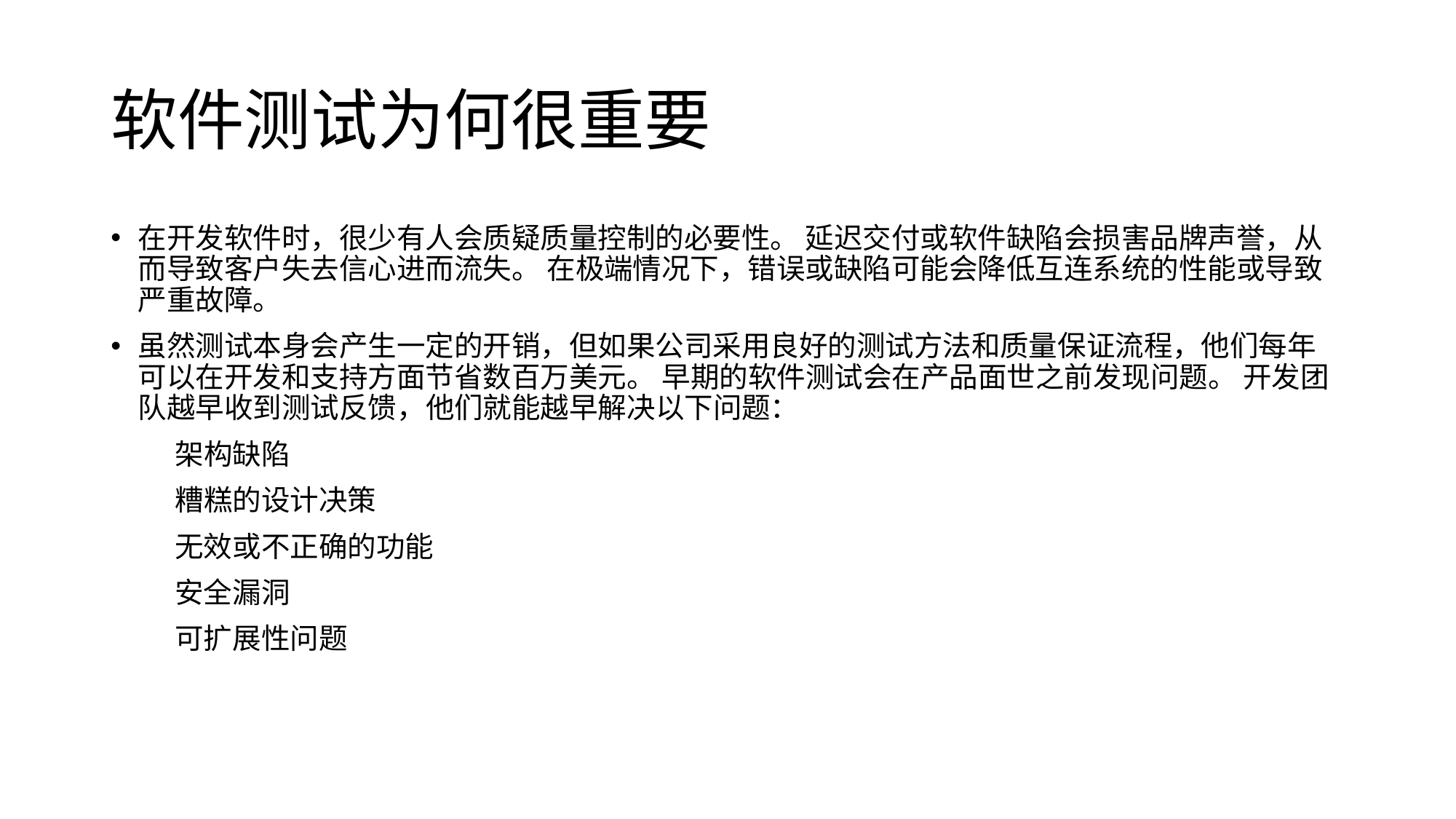

# 软件测试为何很重要
在开发软件时，很少有人会质疑质量控制的必要性。 延迟交付或软件缺陷会损害品牌声誉，从而导致客户失去信心进而流失。 在极端情况下，错误或缺陷可能会降低互连系统的性能或导致严重故障。
虽然测试本身会产生一定的开销，但如果公司采用良好的测试方法和质量保证流程，他们每年可以在开发和支持方面节省数百万美元。 早期的软件测试会在产品面世之前发现问题。 开发团队越早收到测试反馈，他们就能越早解决以下问题：
         架构缺陷
         糟糕的设计决策
         无效或不正确的功能
         安全漏洞
         可扩展性问题